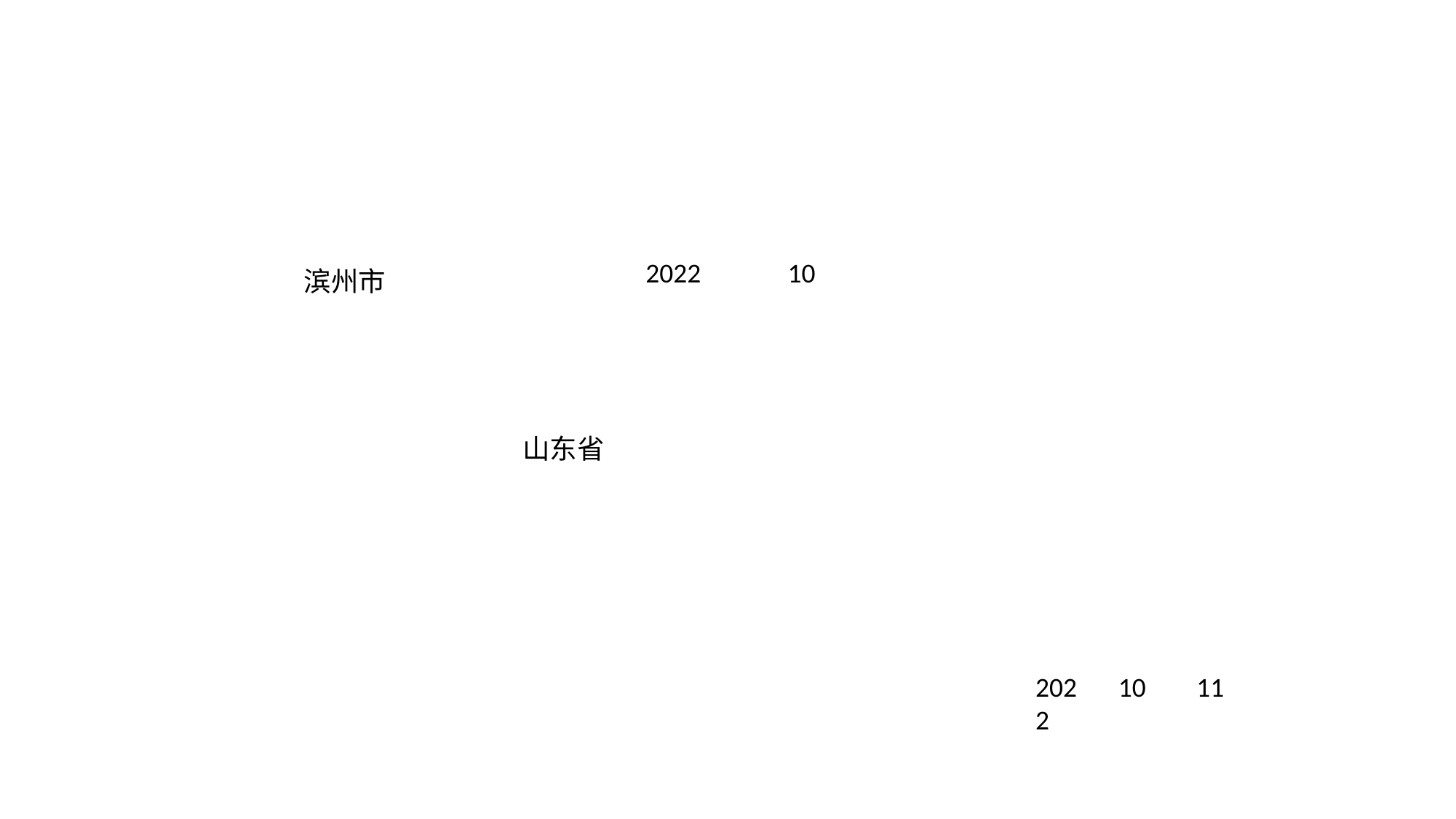

2022
10
滨州市
山东省
2022
10
11